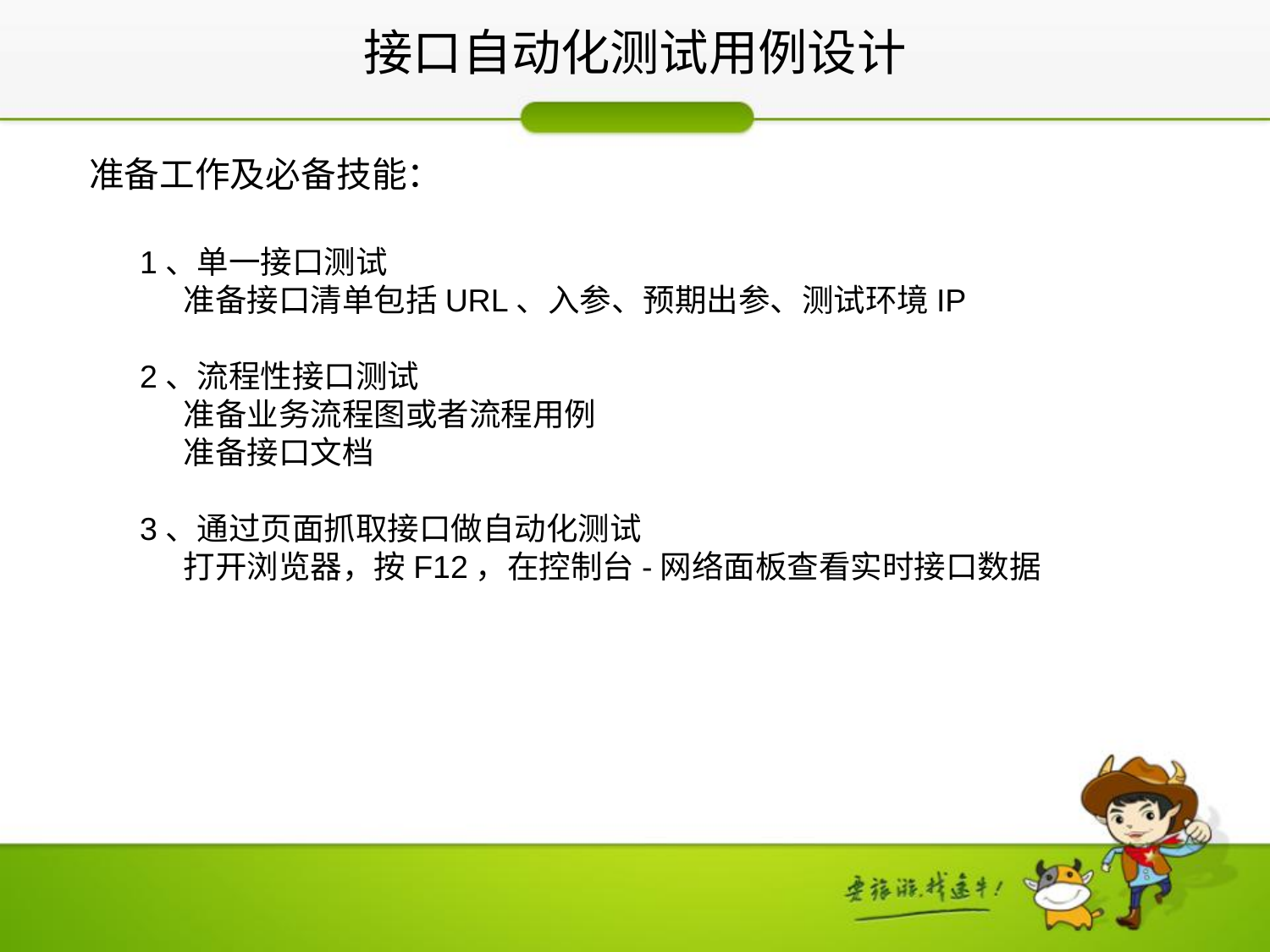

接口自动化测试用例设计
准备工作及必备技能：
1、单一接口测试
     准备接口清单包括URL、入参、预期出参、测试环境IP

2、流程性接口测试
     准备业务流程图或者流程用例
     准备接口文档

3、通过页面抓取接口做自动化测试
     打开浏览器，按F12，在控制台-网络面板查看实时接口数据